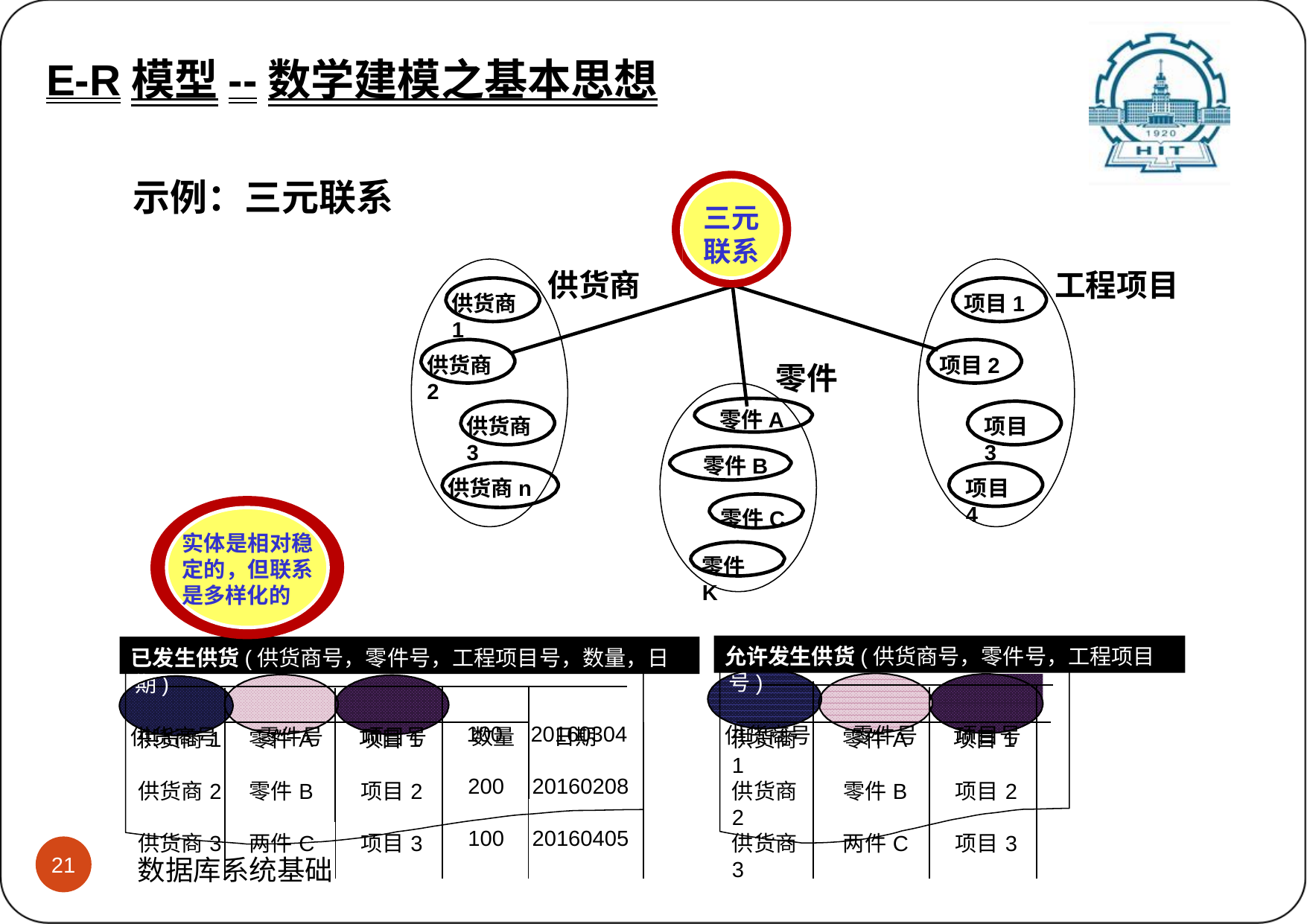

E-R模型--数学建模之基本思想
# E-R模型--数据建模之基本思想 (7)有什么样的联系需要区分呢?

示例：三元联系

三元 联系

供货商
工程项目

供货商1
项目1

供货商2
项目2
零件

零件A
供货商3
项目3

零件B

供货商n
项目4

零件C

实体是相对稳 定的，但联系 是多样化的

零件K

允许发生供货(供货商号，零件号，工程项目号)

供货商号	零件号	项目号
已发生供货(供货商号，零件号，工程项目号，数量，日期)

供货商号	零件号	项目号	数量	日期

| 供货商1 | 零件A | 项目1 | 100 | 20160304 |  | 供货商1 | 零件A | 项目1 |
| --- | --- | --- | --- | --- | --- | --- | --- | --- |
| 供货商2 | 零件B | 项目2 | 200 | 20160208 |  | 供货商2 | 零件B | 项目2 |
| 供货商3 | 两件C | 项目3 | 100 | 20160405 |  | 供货商3 | 两件C | 项目3 |